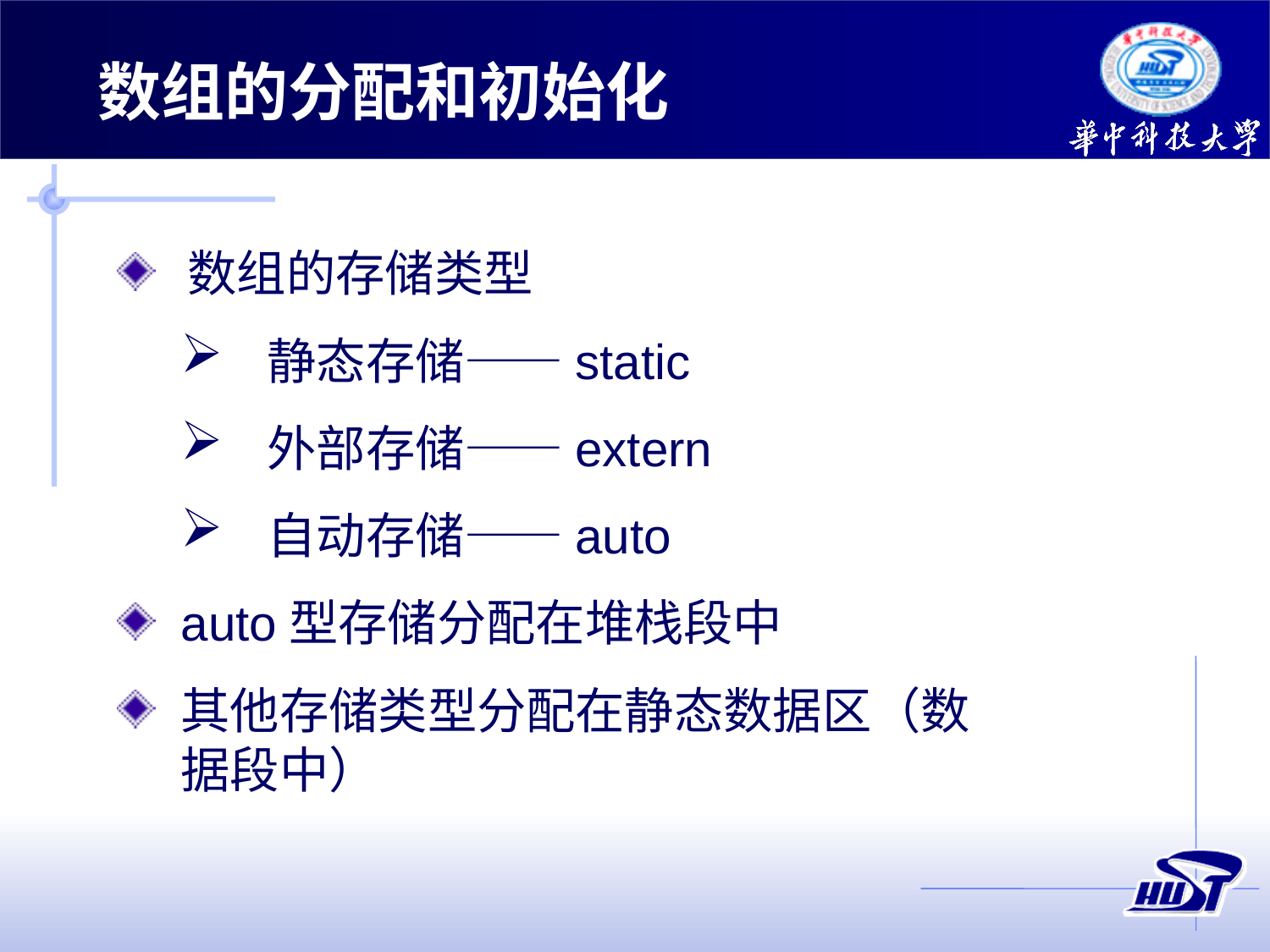

数组的分配和初始化
 数组的存储类型
 静态存储——static
 外部存储——extern
 自动存储——auto
auto型存储分配在堆栈段中
其他存储类型分配在静态数据区（数据段中）